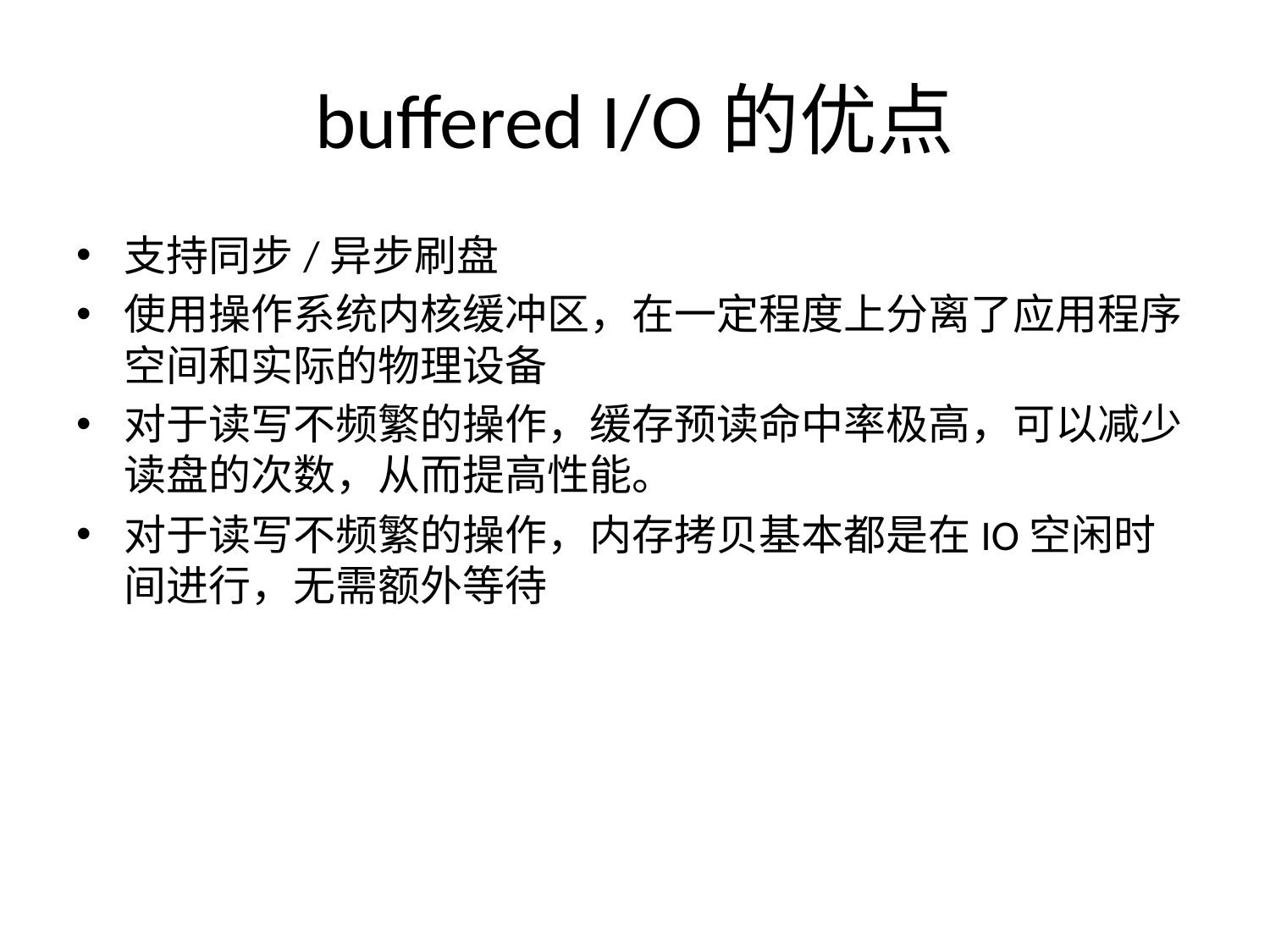

# buffered I/O的优点
支持同步/异步刷盘
使用操作系统内核缓冲区，在一定程度上分离了应用程序空间和实际的物理设备
对于读写不频繁的操作，缓存预读命中率极高，可以减少读盘的次数，从而提高性能。
对于读写不频繁的操作，内存拷贝基本都是在IO空闲时间进行，无需额外等待